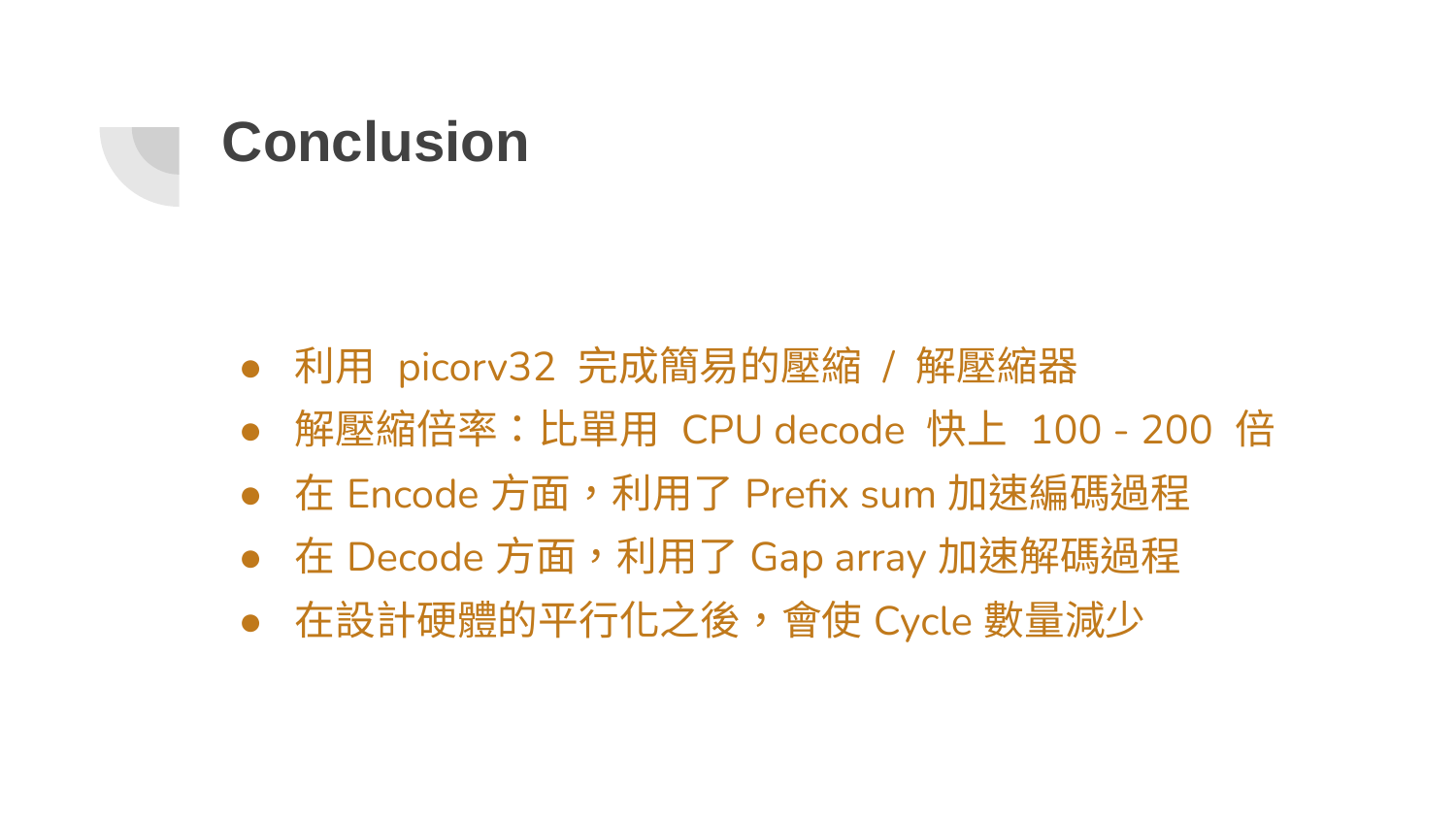

# Conclusion
利用 picorv32 完成簡易的壓縮 / 解壓縮器
解壓縮倍率：比單用 CPU decode 快上 100 - 200 倍
在Encode方面，利用了Prefix sum加速編碼過程
在Decode方面，利用了Gap array加速解碼過程
在設計硬體的平行化之後，會使Cycle數量減少